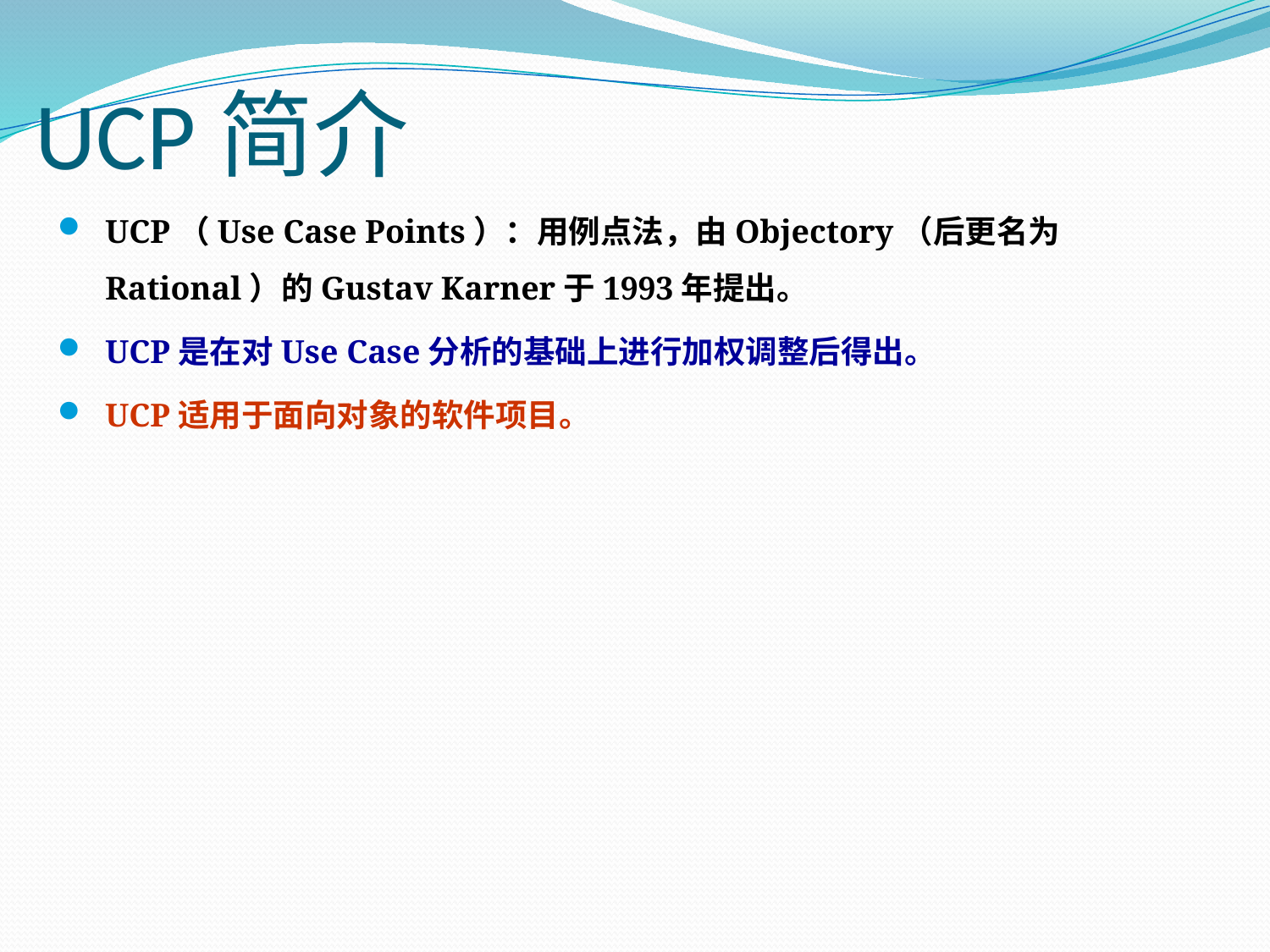

# UCP简介
UCP（Use Case Points）：用例点法，由Objectory（后更名为Rational）的Gustav Karner于1993年提出。
UCP是在对Use Case分析的基础上进行加权调整后得出。
UCP适用于面向对象的软件项目。